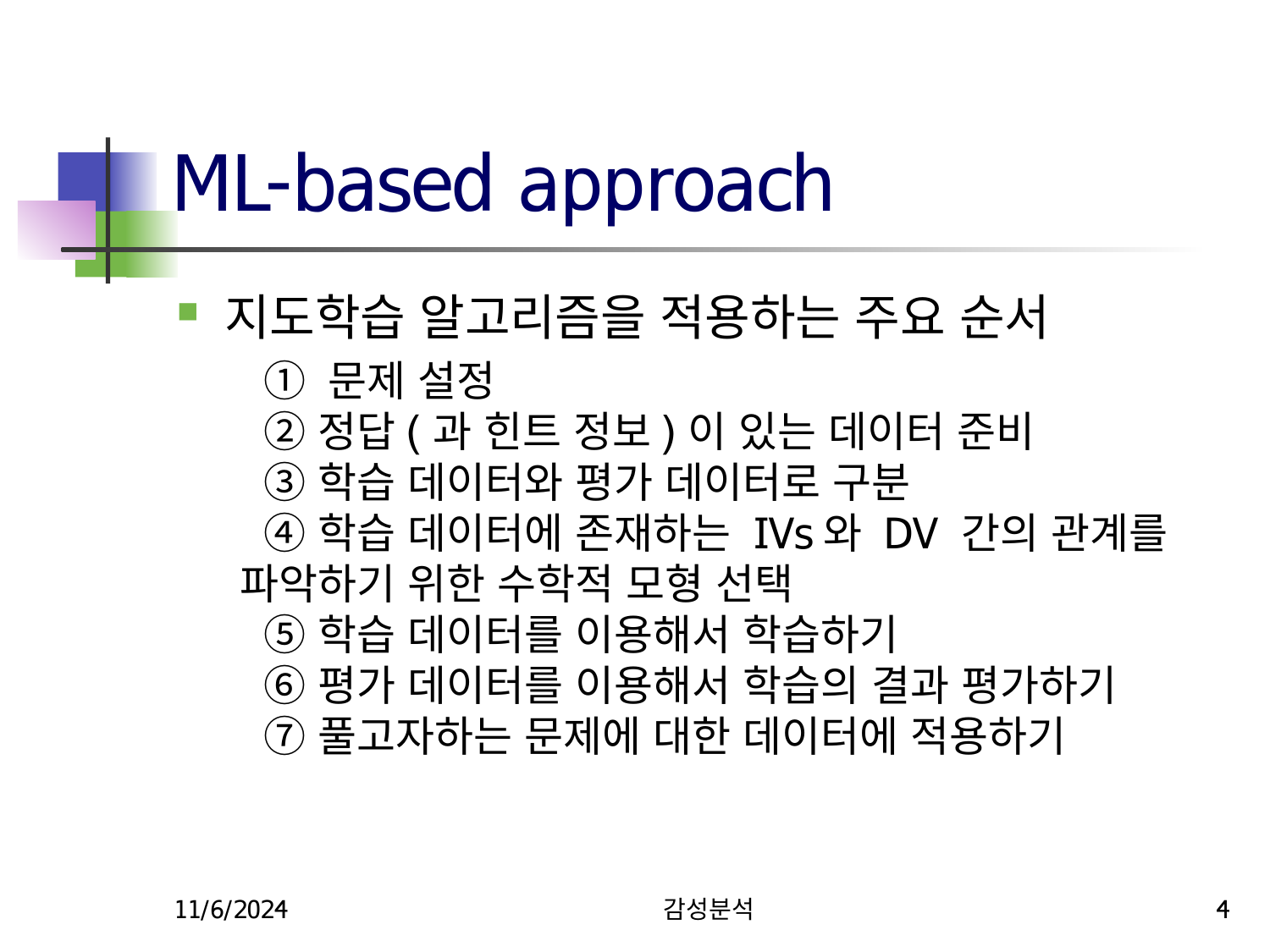

# ML-based approach
지도학습 알고리즘을 적용하는 주요 순서
  ① 문제 설정
  ② 정답(과 힌트 정보)이 있는 데이터 준비
  ③ 학습 데이터와 평가 데이터로 구분
  ④ 학습 데이터에 존재하는 IVs와 DV 간의 관계를 파악하기 위한 수학적 모형 선택
  ⑤ 학습 데이터를 이용해서 학습하기
  ⑥ 평가 데이터를 이용해서 학습의 결과 평가하기
  ⑦ 풀고자하는 문제에 대한 데이터에 적용하기
11/6/2024
감성분석
4